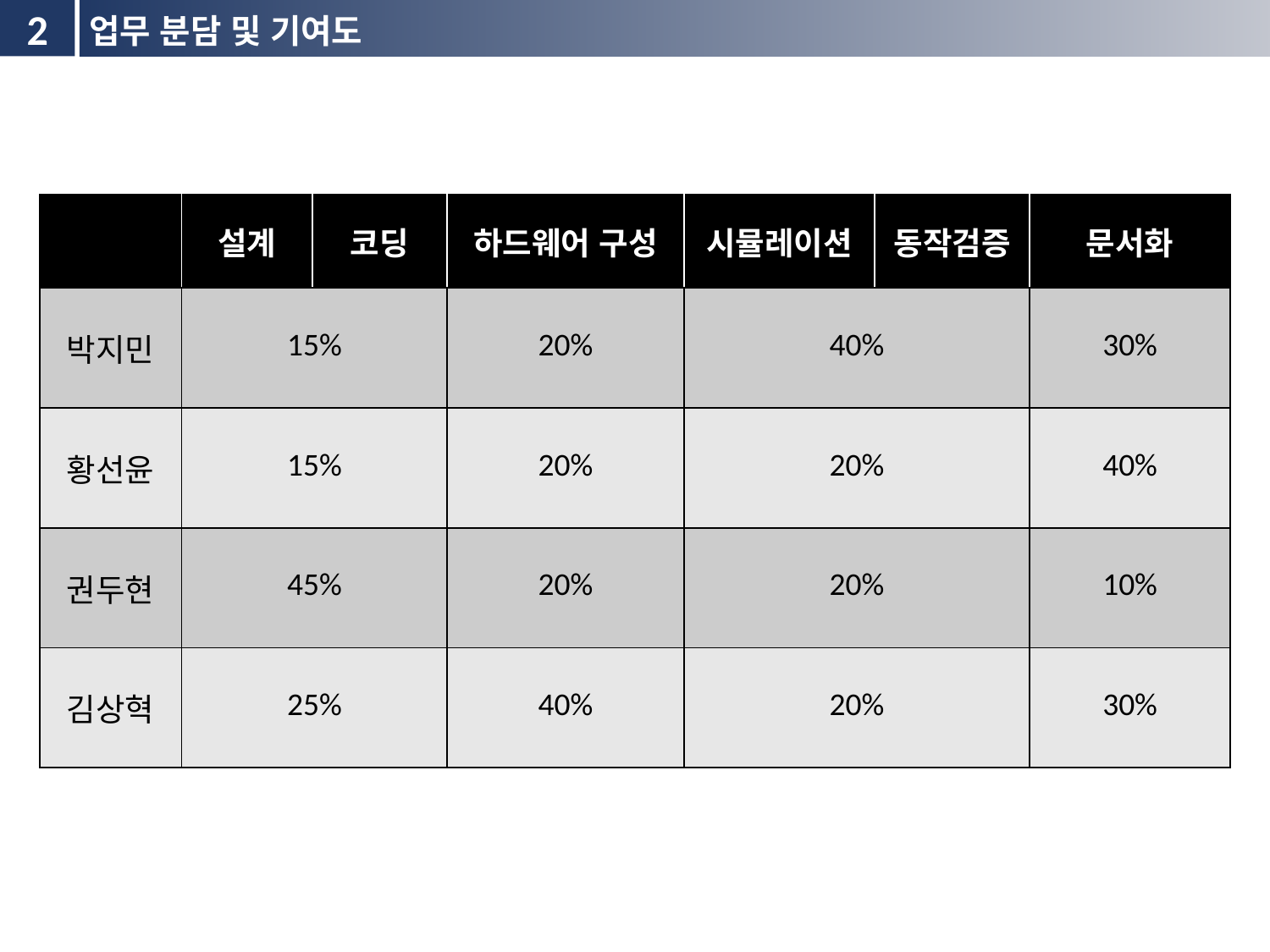

2
업무 분담 및 기여도
|  | 설계 | 코딩 | 하드웨어 구성 | 시뮬레이션 | 동작검증 | 문서화 |
| --- | --- | --- | --- | --- | --- | --- |
| 박지민 | 15% |  | 20% | 40% |  | 30% |
| 황선윤 | 15% |  | 20% | 20% |  | 40% |
| 권두현 | 45% |  | 20% | 20% |  | 10% |
| 김상혁 | 25% |  | 40% | 20% |  | 30% |